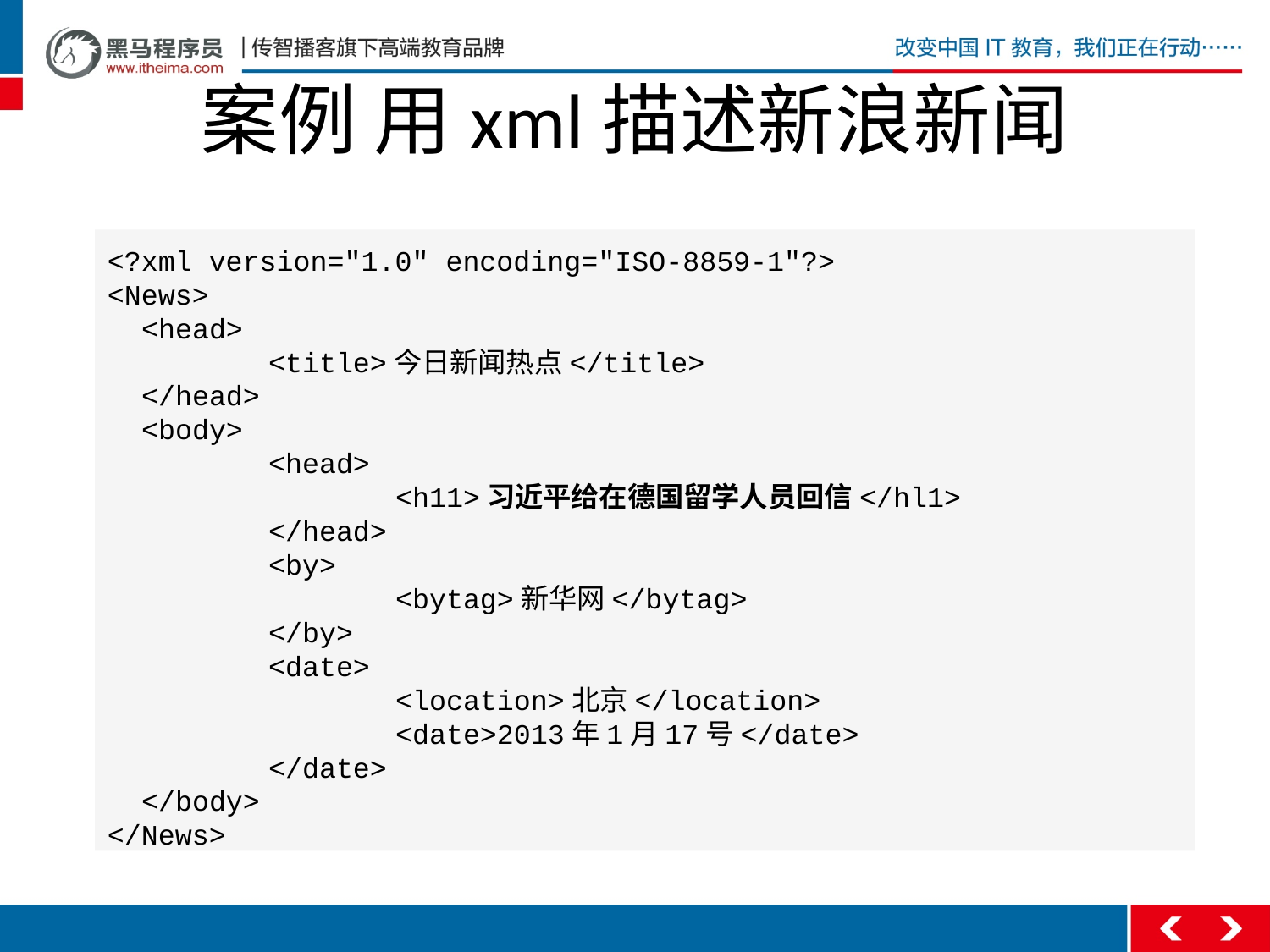

# 案例 用xml描述新浪新闻
<?xml version="1.0" encoding="ISO-8859-1"?>
<News>
<head>
	<title>今日新闻热点</title>
</head>
<body>
	<head>
		<h11>习近平给在德国留学人员回信</hl1>
	</head>
	<by>
		<bytag>新华网</bytag>
	</by>
	<date>
		<location>北京</location>
		<date>2013年1月17号</date>
	</date>
</body>
</News>